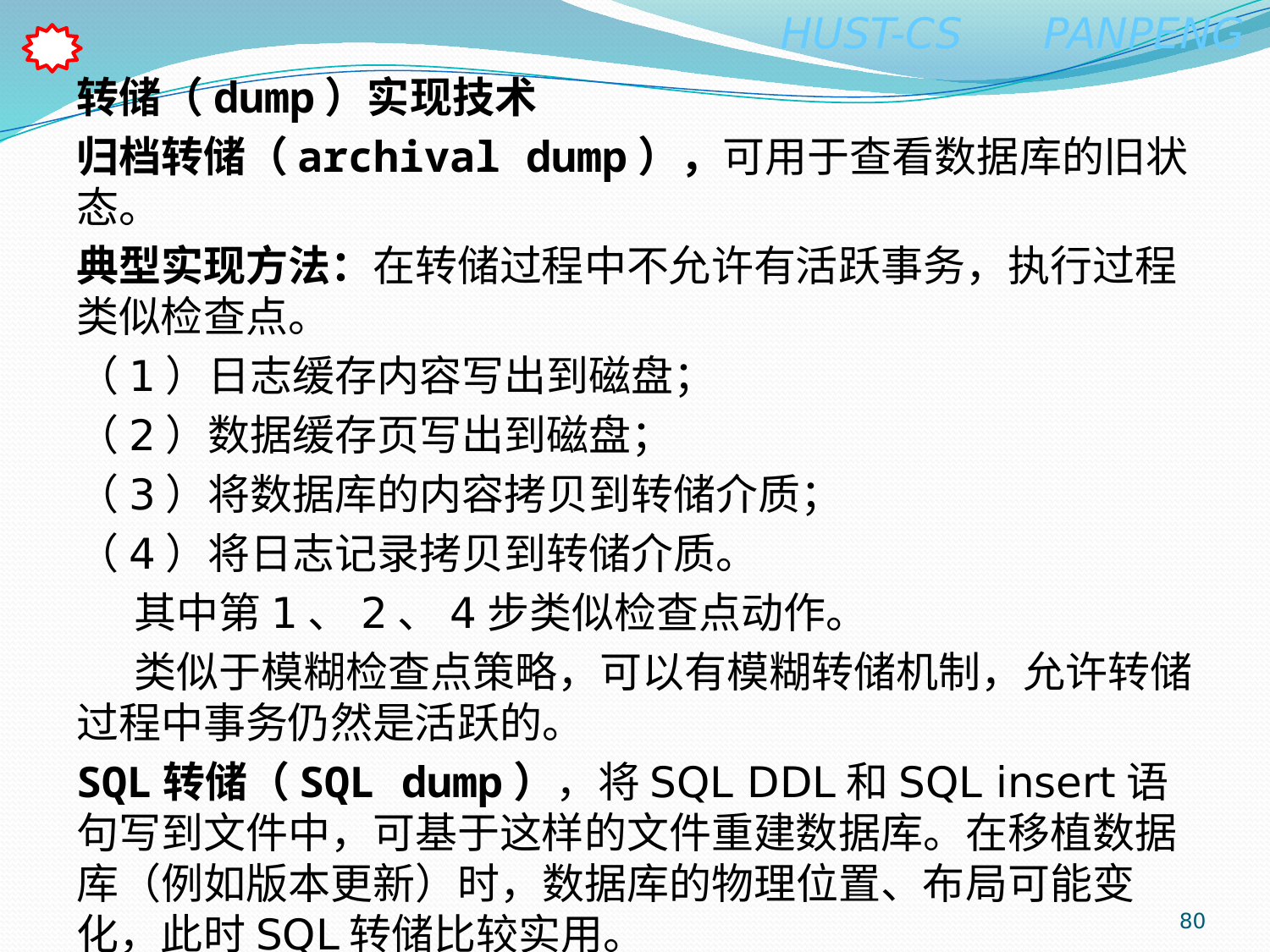

转储（dump）实现技术
归档转储（archival dump），可用于查看数据库的旧状态。
典型实现方法：在转储过程中不允许有活跃事务，执行过程类似检查点。
（1）日志缓存内容写出到磁盘；
（2）数据缓存页写出到磁盘；
（3）将数据库的内容拷贝到转储介质；
（4）将日志记录拷贝到转储介质。
     其中第1、2、4步类似检查点动作。
     类似于模糊检查点策略，可以有模糊转储机制，允许转储过程中事务仍然是活跃的。
SQL转储（SQL dump），将SQL DDL和SQL insert语句写到文件中，可基于这样的文件重建数据库。在移植数据库（例如版本更新）时，数据库的物理位置、布局可能变化，此时SQL转储比较实用。
80